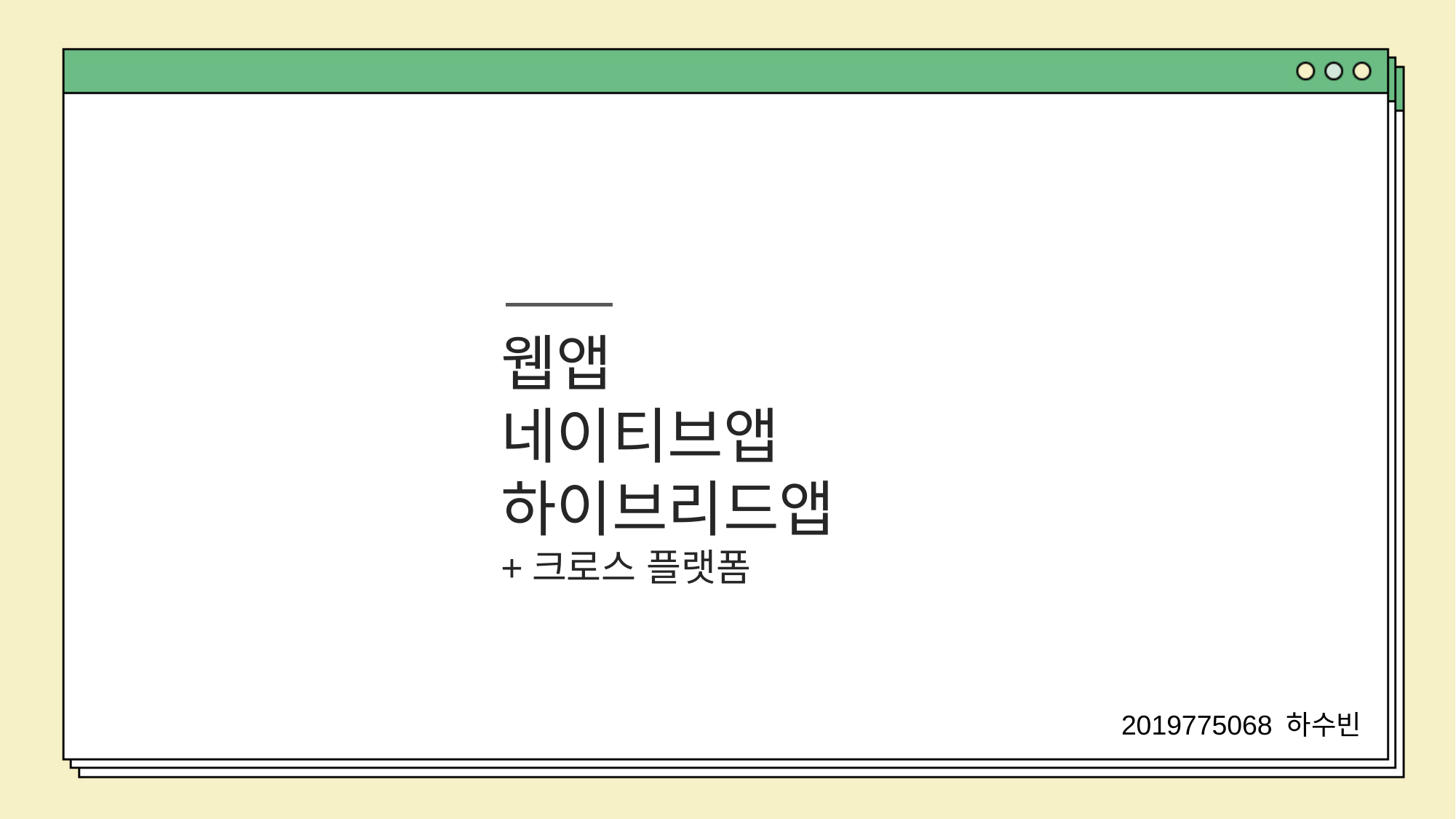

웹앱
네이티브앱
하이브리드앱
+크로스 플랫폼
2019775068 하수빈